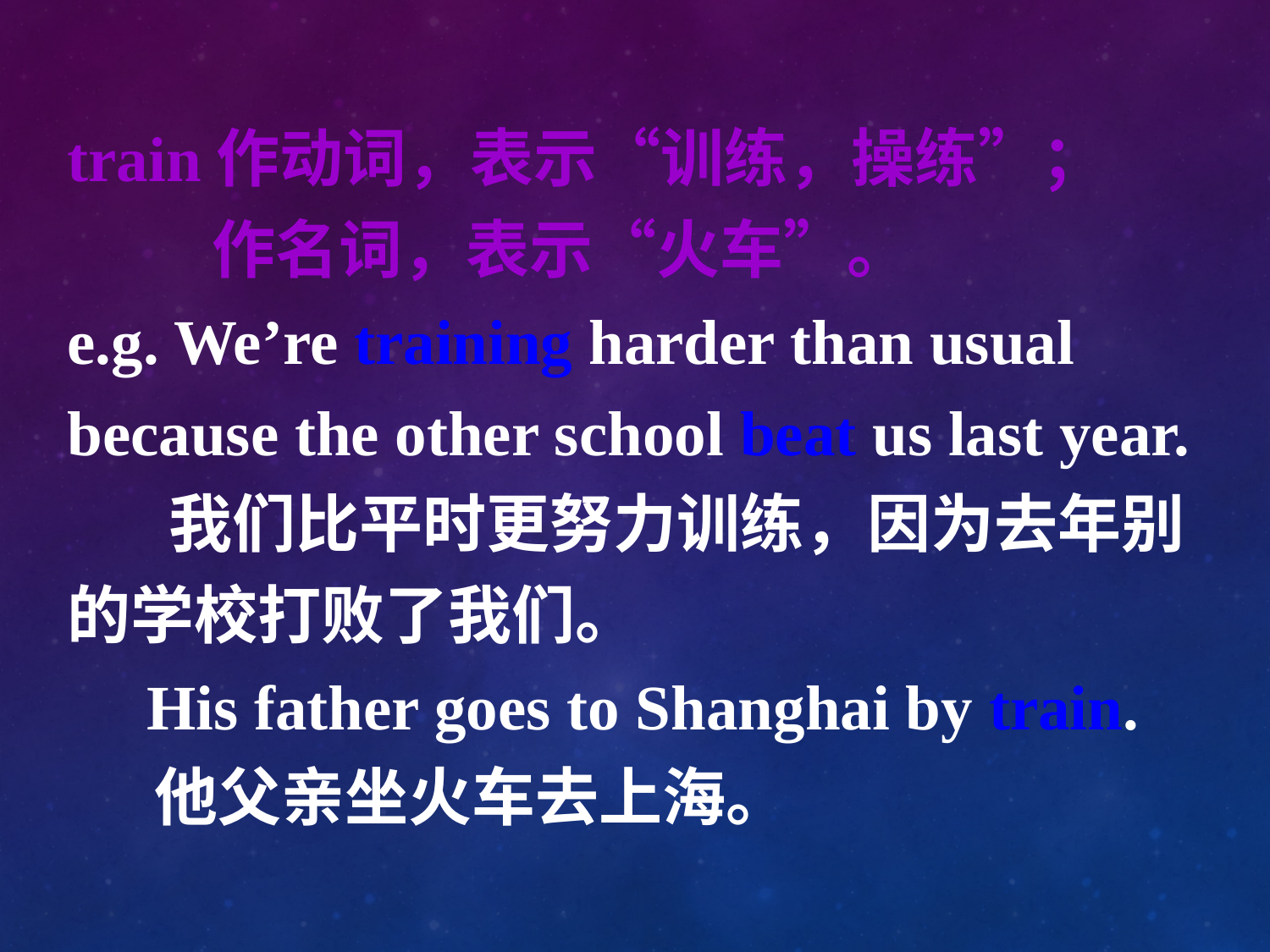

train作动词，表示“训练，操练”；
         作名词，表示“火车”。
e.g. We’re training harder than usual because the other school beat us last year.
      我们比平时更努力训练，因为去年别的学校打败了我们。
     His father goes to Shanghai by train.
     他父亲坐火车去上海。